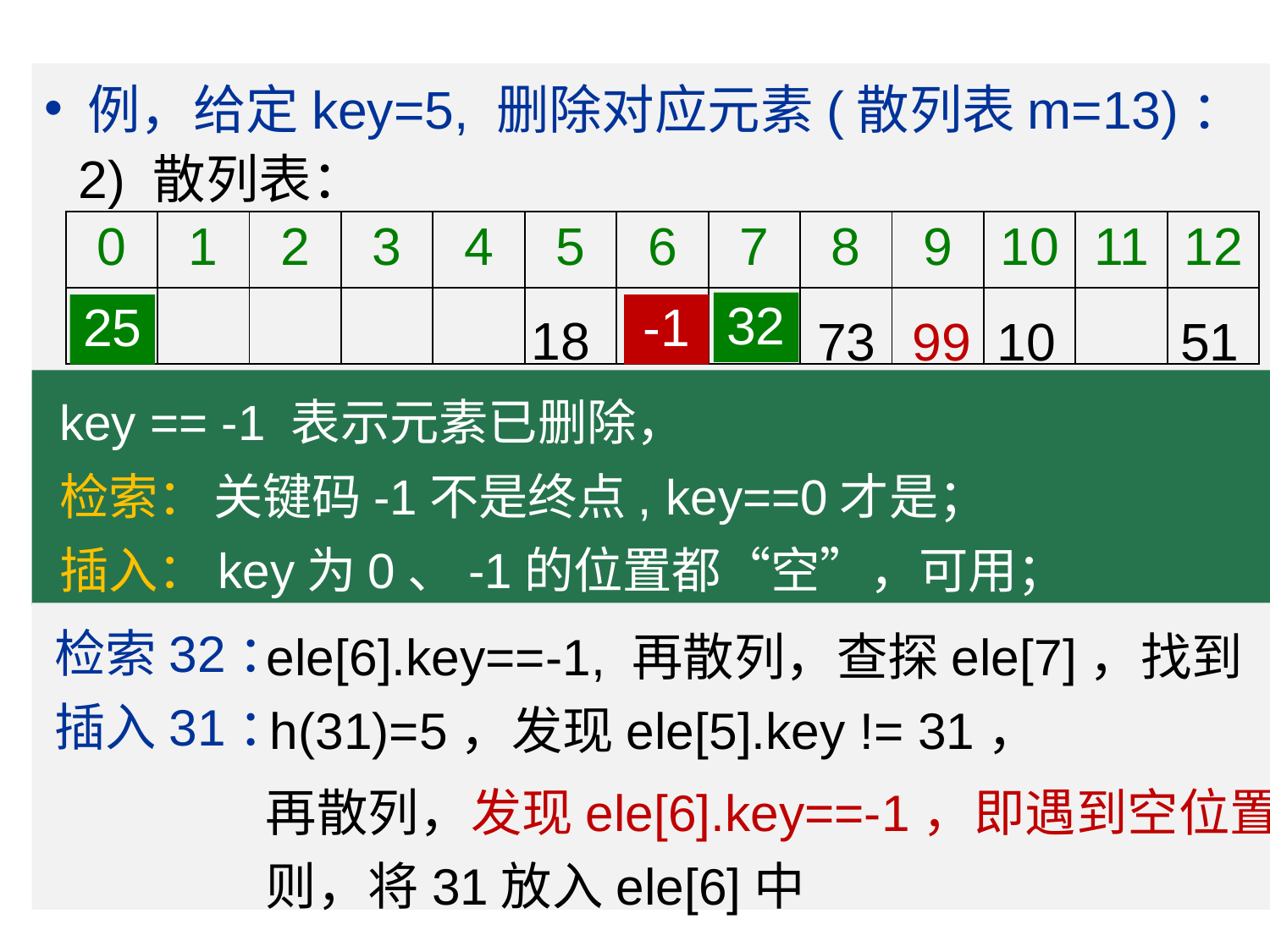

例，给定key=5, 删除对应元素(散列表m=13)：
 2) 散列表：

| 0 | 1 | 2 | 3 | 4 | 5 | 6 | 7 | 8 | 9 | 10 | 11 | 12 |
| --- | --- | --- | --- | --- | --- | --- | --- | --- | --- | --- | --- | --- |
|  |  |  |  |  |  |  |  |  |  |  |  |  |
18
5
73
99
10
51
32
25
-1
key == -1 表示元素已删除，
检索：
插入：
关键码-1不是终点, key==0才是；
key为0、-1的位置都“空”，可用；
检索32：
插入31：

ele[6].key==-1, 再散列，查探ele[7]，找到
h(31)=5，发现ele[5].key != 31，
再散列，发现ele[6].key==-1，即遇到空位置
则，将31放入ele[6]中